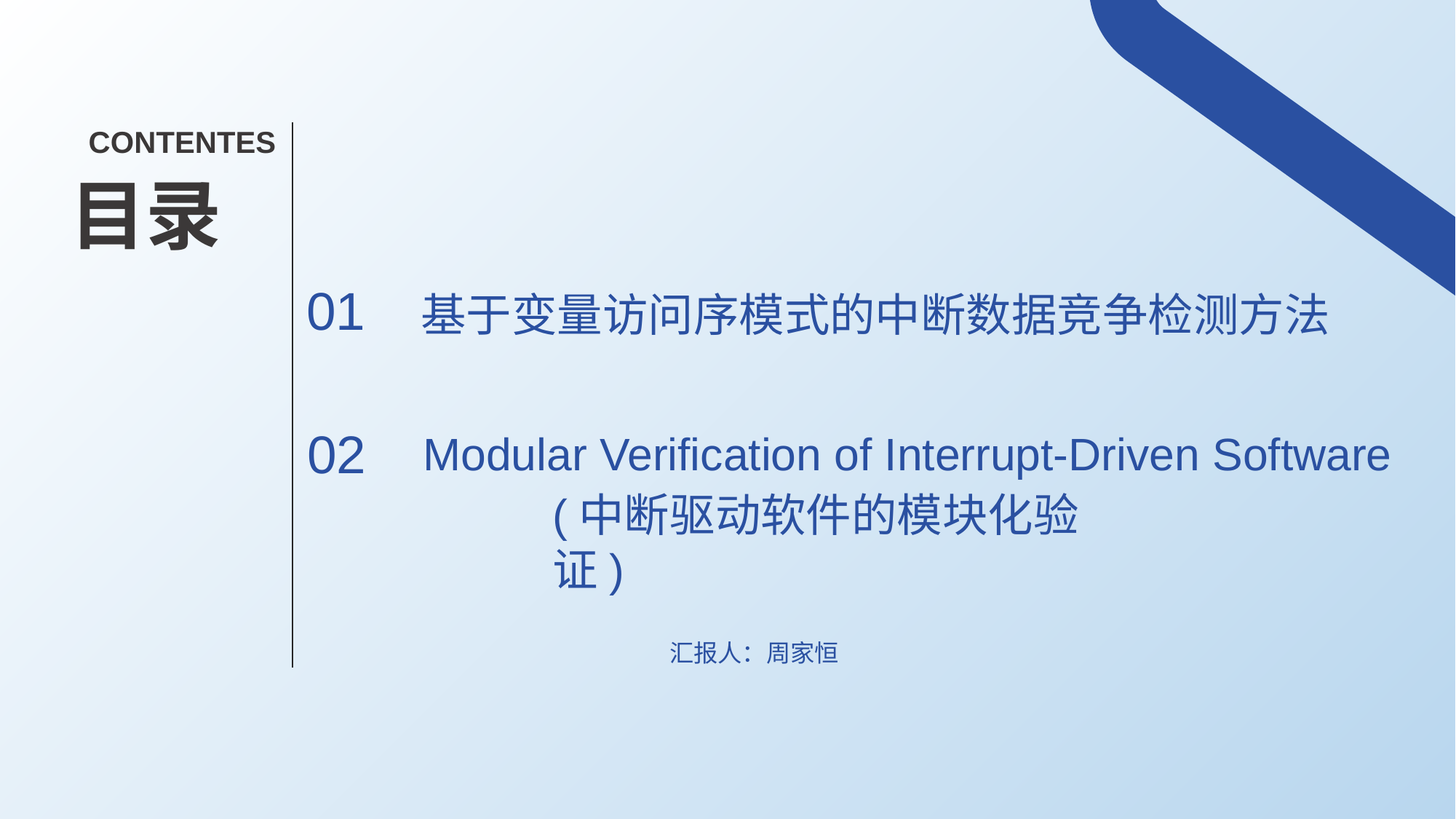

CONTENTES
目录
01
基于变量访问序模式的中断数据竞争检测方法
02
Modular Verification of Interrupt-Driven Software
(中断驱动软件的模块化验证)
汇报人：周家恒